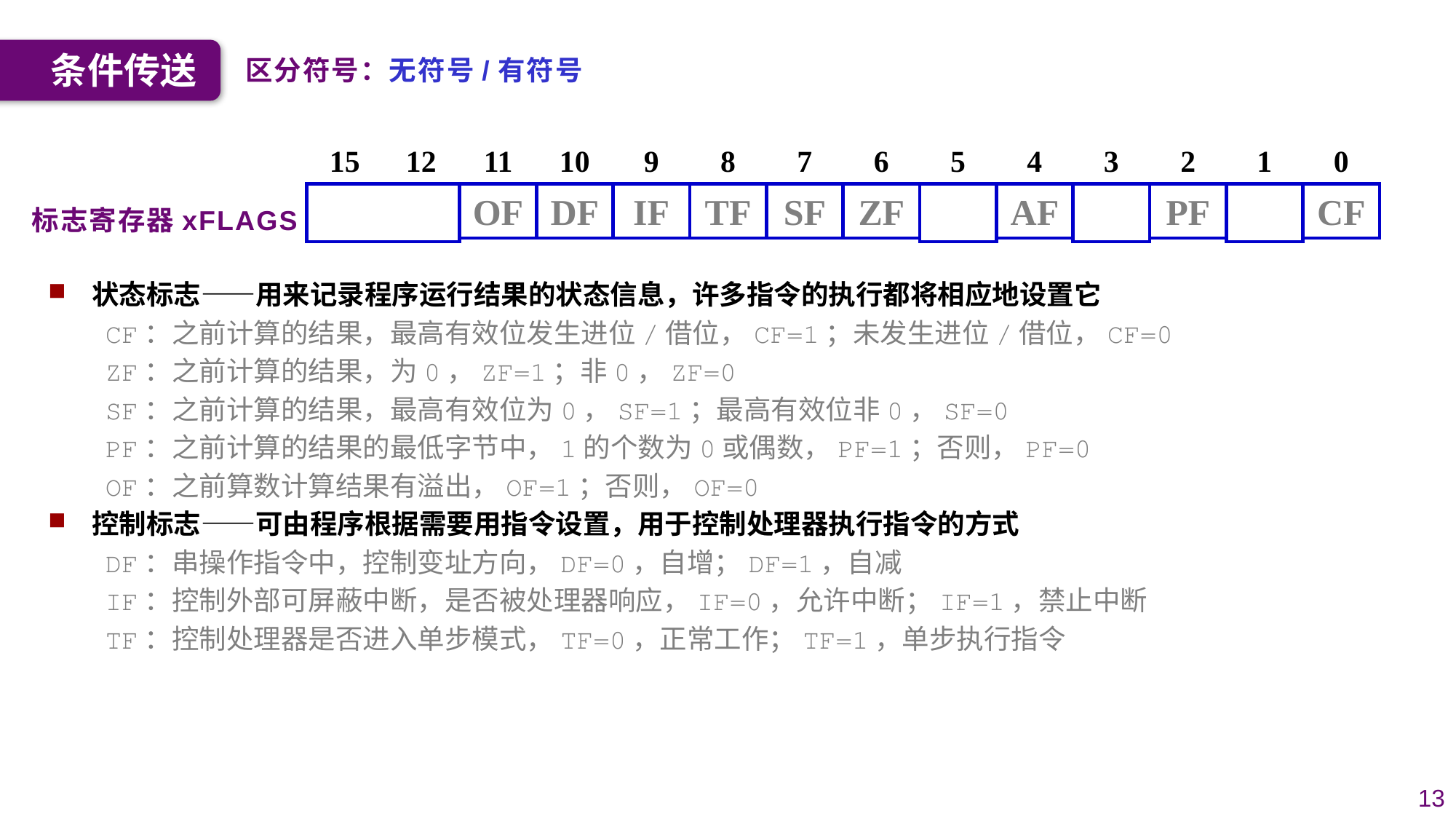

条件传送
区分符号：无符号/有符号
15      12
11
10
9
8
7
6
5
4
3
2
1
0

OF
DF
IF
TF
SF
ZF

AF

PF

CF
标志寄存器xFLAGS
状态标志——用来记录程序运行结果的状态信息，许多指令的执行都将相应地设置它
CF：之前计算的结果，最高有效位发生进位/借位，CF=1；未发生进位/借位，CF=0
ZF：之前计算的结果，为0，ZF=1；非0，ZF=0
SF：之前计算的结果，最高有效位为0，SF=1；最高有效位非0，SF=0
PF：之前计算的结果的最低字节中，1的个数为0或偶数，PF=1；否则，PF=0
OF：之前算数计算结果有溢出，OF=1；否则，OF=0
控制标志——可由程序根据需要用指令设置，用于控制处理器执行指令的方式
DF：串操作指令中，控制变址方向，DF=0，自增；DF=1，自减
IF：控制外部可屏蔽中断，是否被处理器响应，IF=0，允许中断；IF=1，禁止中断
TF：控制处理器是否进入单步模式，TF=0，正常工作；TF=1，单步执行指令
13